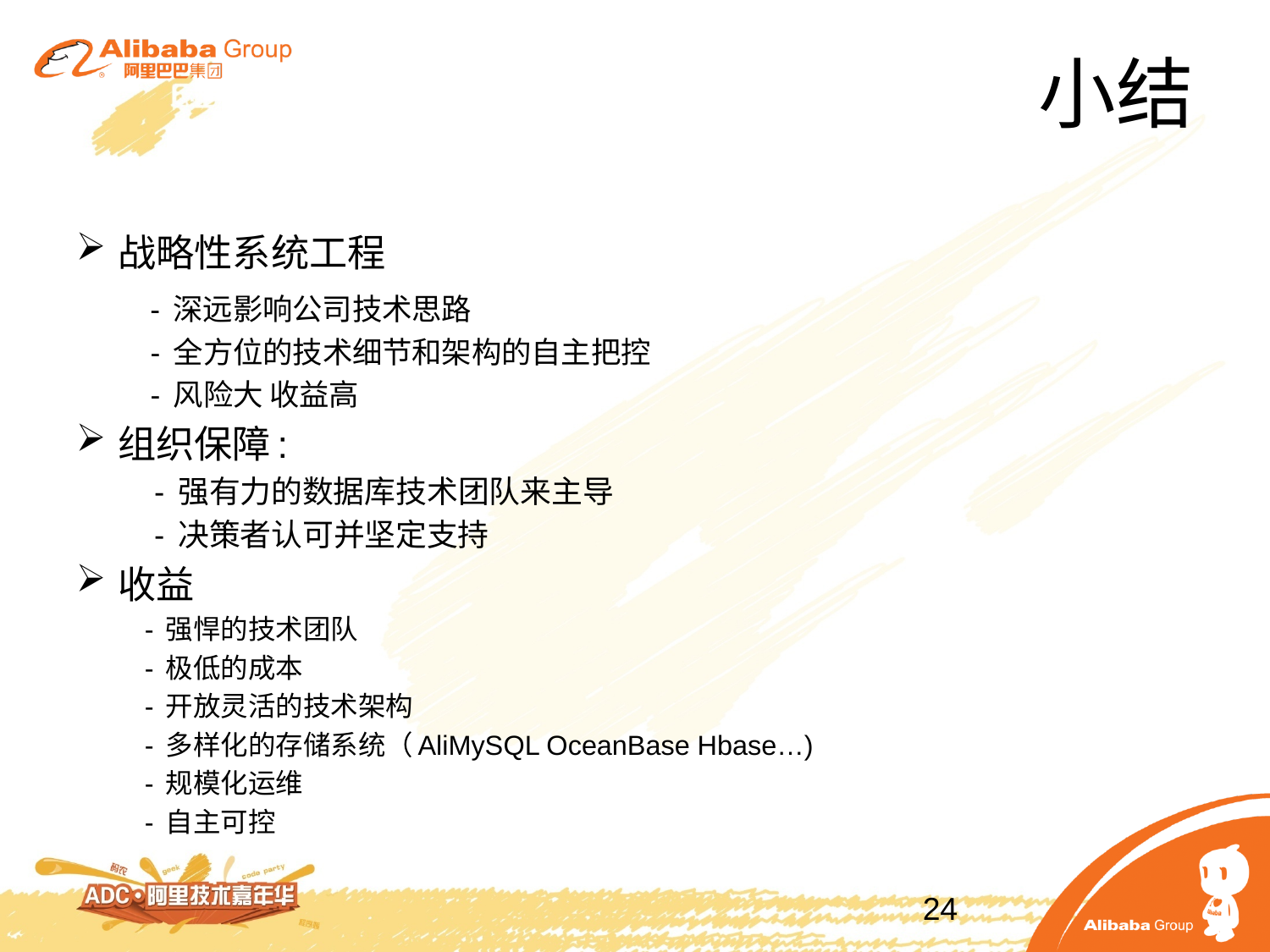

# 小结
战略性系统工程
       - 深远影响公司技术思路
         - 全方位的技术细节和架构的自主把控
         - 风险大 收益高
组织保障:
         - 强有力的数据库技术团队来主导
         - 决策者认可并坚定支持
收益
         - 强悍的技术团队
         - 极低的成本
         - 开放灵活的技术架构
         - 多样化的存储系统（AliMySQL OceanBase Hbase…)
         - 规模化运维
         - 自主可控
24